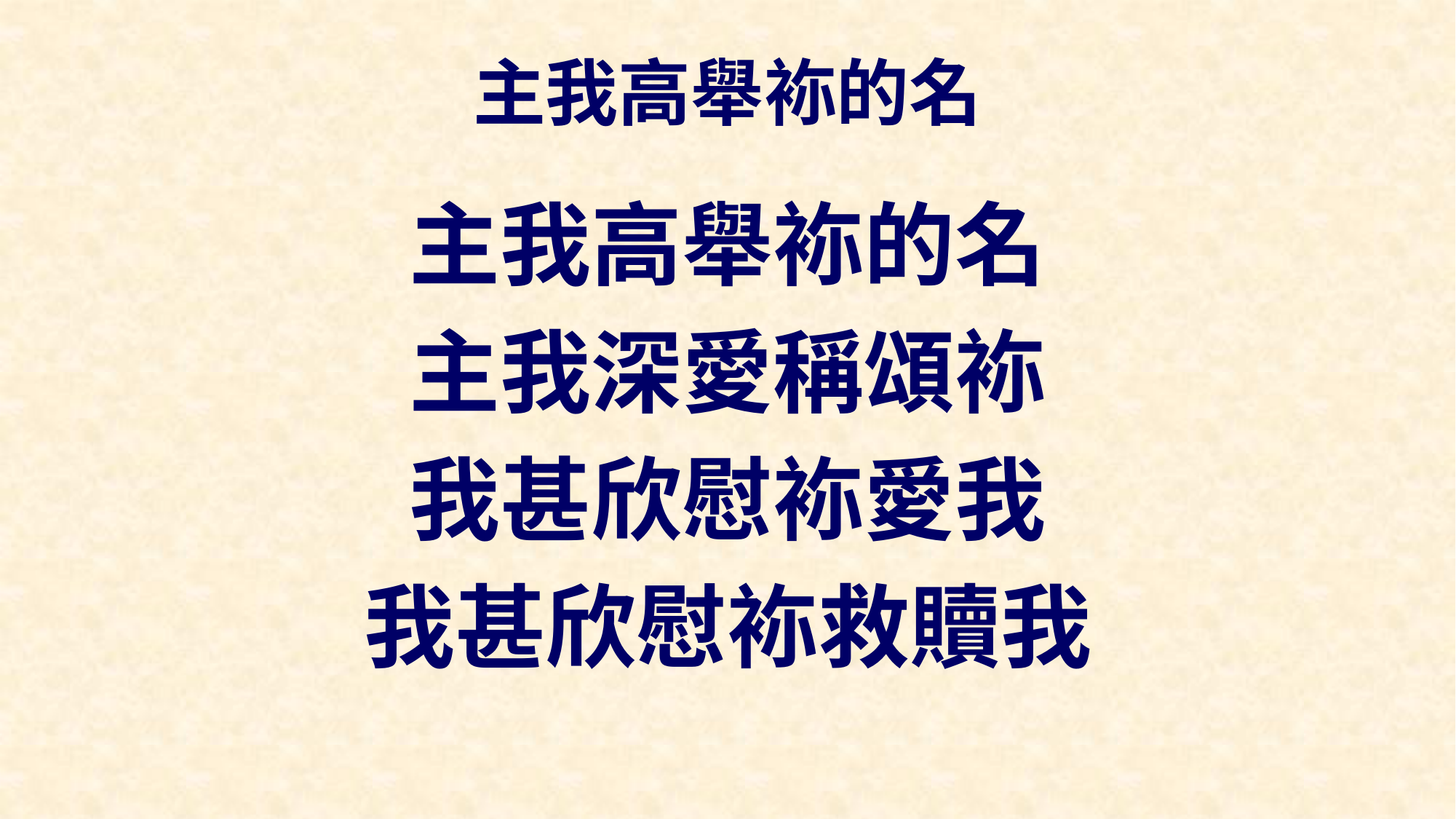

# 主我高舉袮的名
主我高舉袮的名
主我深愛稱頌袮
我甚欣慰袮愛我
我甚欣慰袮救贖我